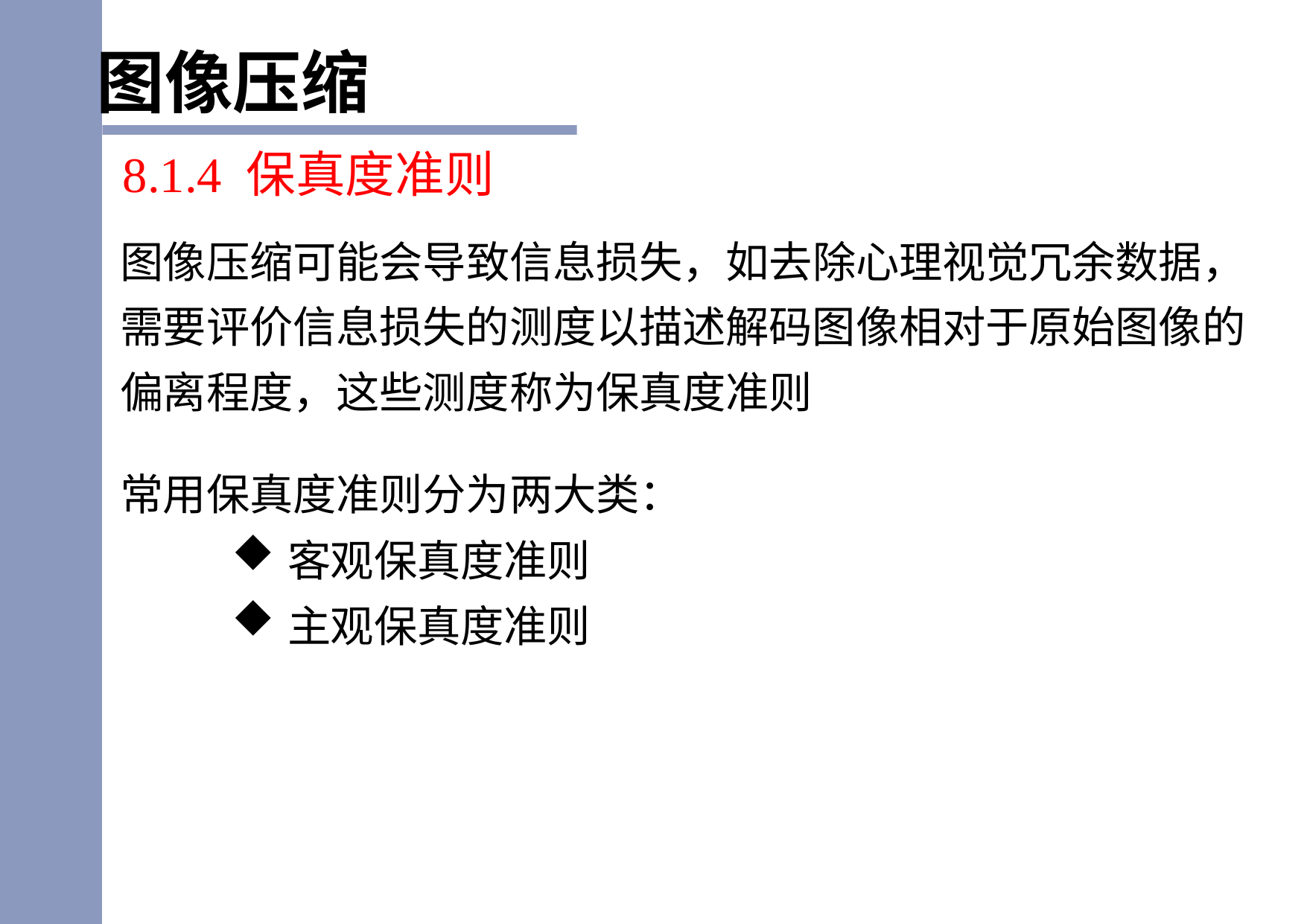

图像压缩

8.1.4 保真度准则
图像压缩可能会导致信息损失，如去除心理视觉冗余数据，需要评价信息损失的测度以描述解码图像相对于原始图像的偏离程度，这些测度称为保真度准则

常用保真度准则分为两大类：
客观保真度准则
主观保真度准则